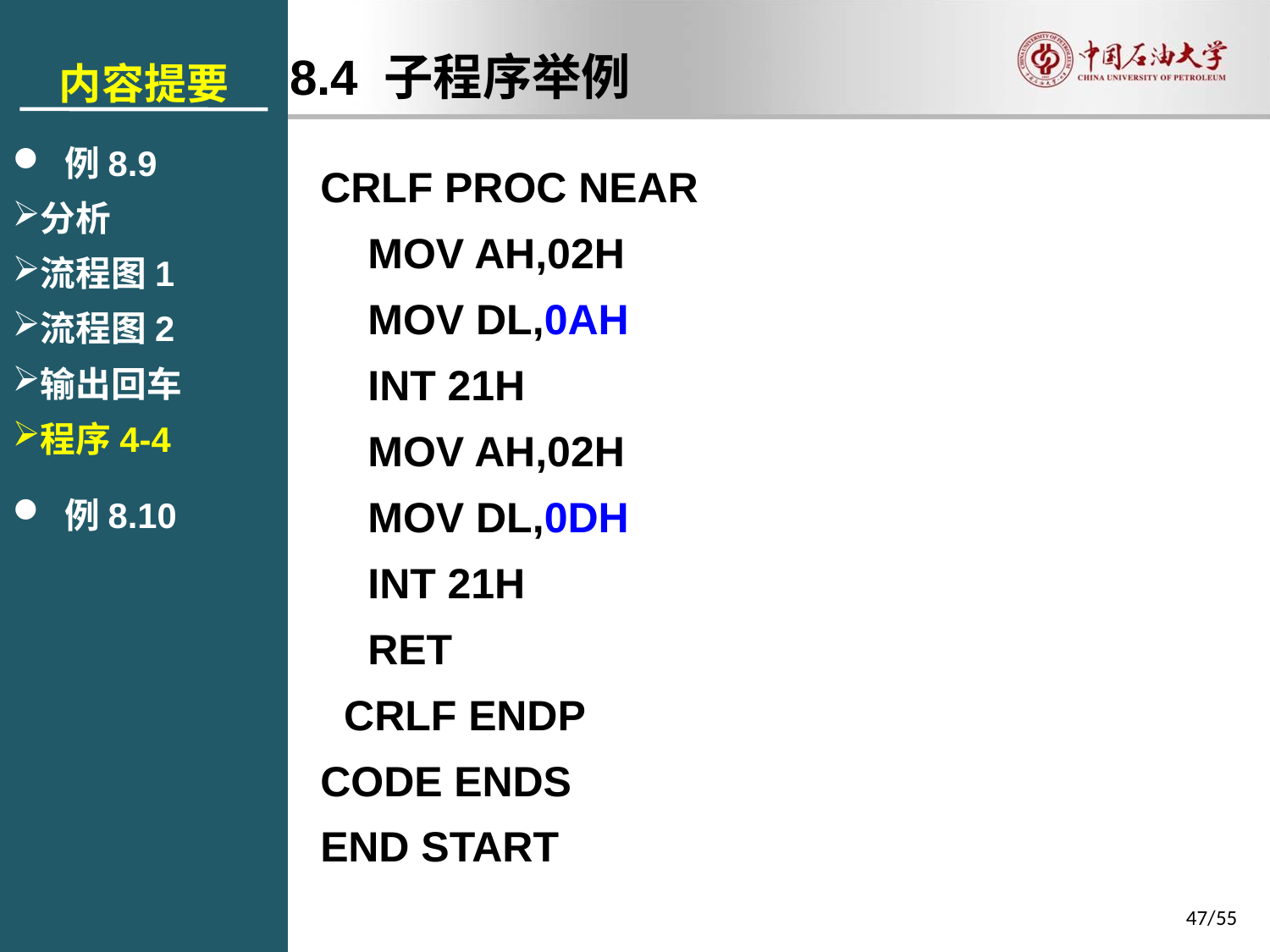

内容提要
 例8.9
分析
流程图1
流程图2
输出回车
程序4-4
 例8.10
8.4 子程序举例
CRLF PROC NEAR
    MOV AH,02H
    MOV DL,0AH
    INT 21H
    MOV AH,02H
    MOV DL,0DH
    INT 21H
    RET
  CRLF ENDP
CODE ENDS
END START
47/55